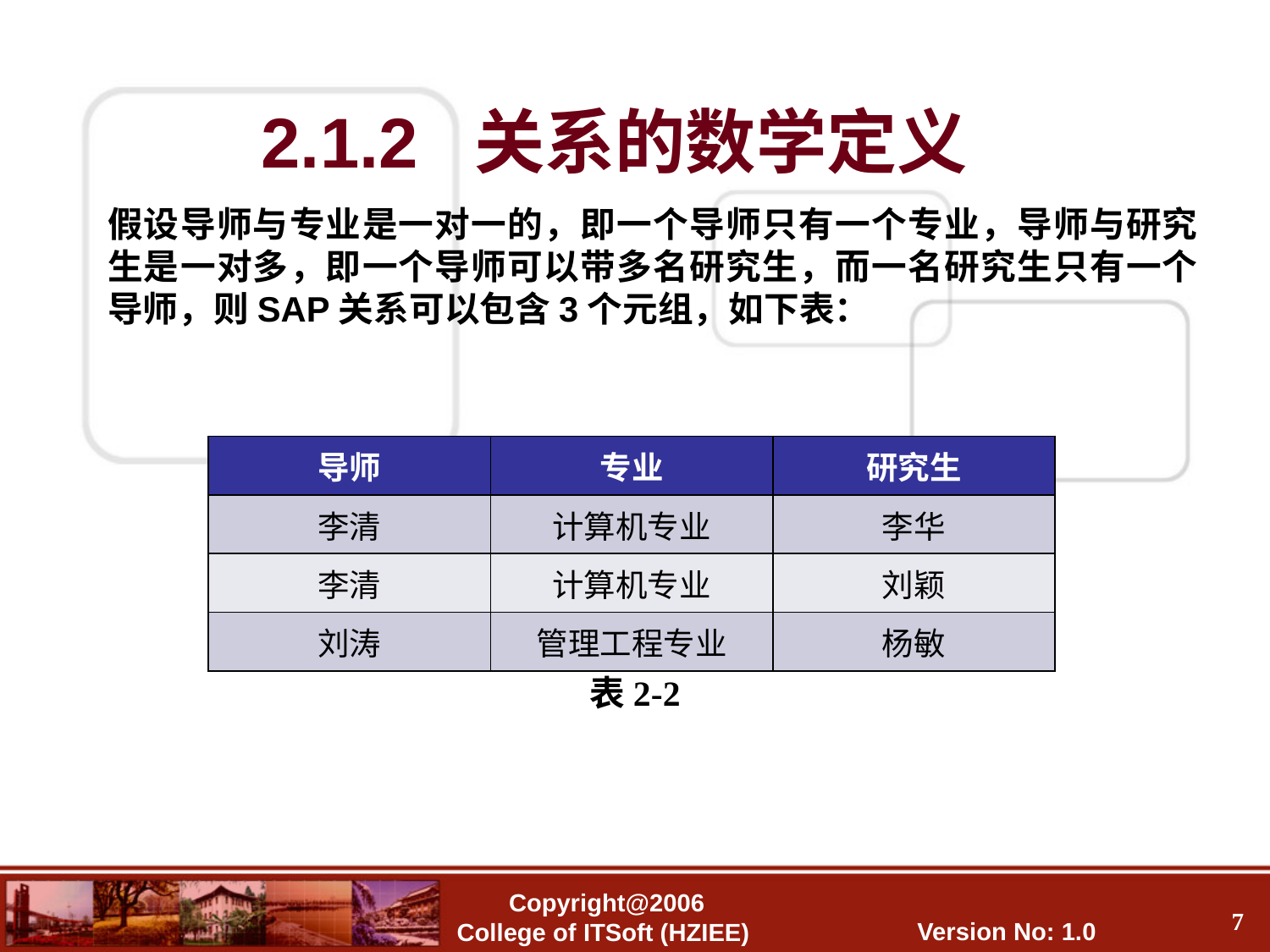

2.1.2  关系的数学定义
假设导师与专业是一对一的，即一个导师只有一个专业，导师与研究生是一对多，即一个导师可以带多名研究生，而一名研究生只有一个导师，则SAP关系可以包含3个元组，如下表：

| 导师 | 专业 | 研究生 |
| --- | --- | --- |
| 李清 | 计算机专业 | 李华 |
| 李清 | 计算机专业 | 刘颖 |
| 刘涛 | 管理工程专业 | 杨敏 |
表2-2